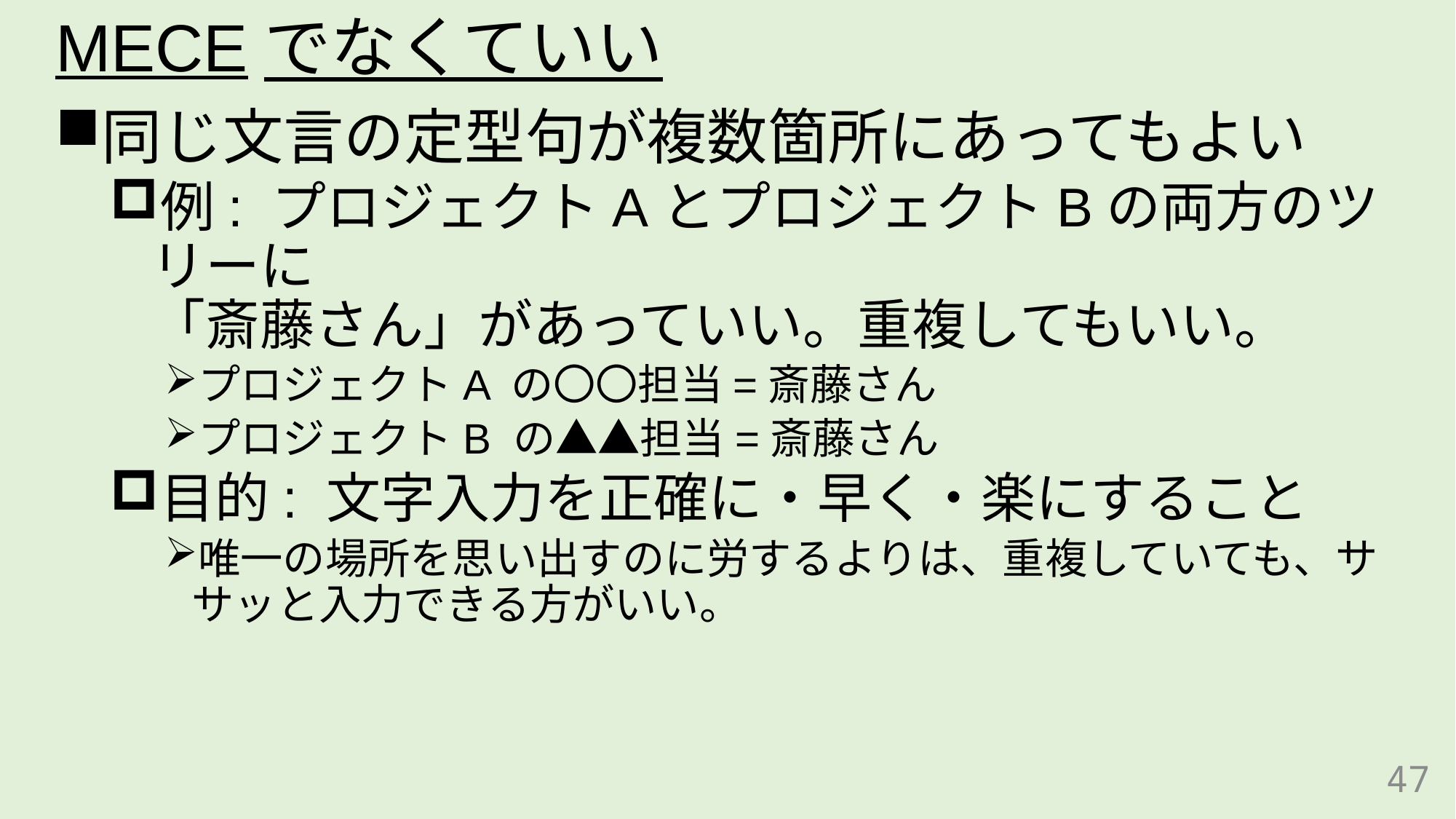

# MECEでなくていい
同じ文言の定型句が複数箇所にあってもよい
例: プロジェクトAとプロジェクトBの両方のツリーに
「斎藤さん」があっていい。重複してもいい。
プロジェクトA の〇〇担当=斎藤さん
プロジェクトB の▲▲担当=斎藤さん
目的: 文字入力を正確に・早く・楽にすること
唯一の場所を思い出すのに労するよりは、重複していても、ササッと入力できる方がいい。
47